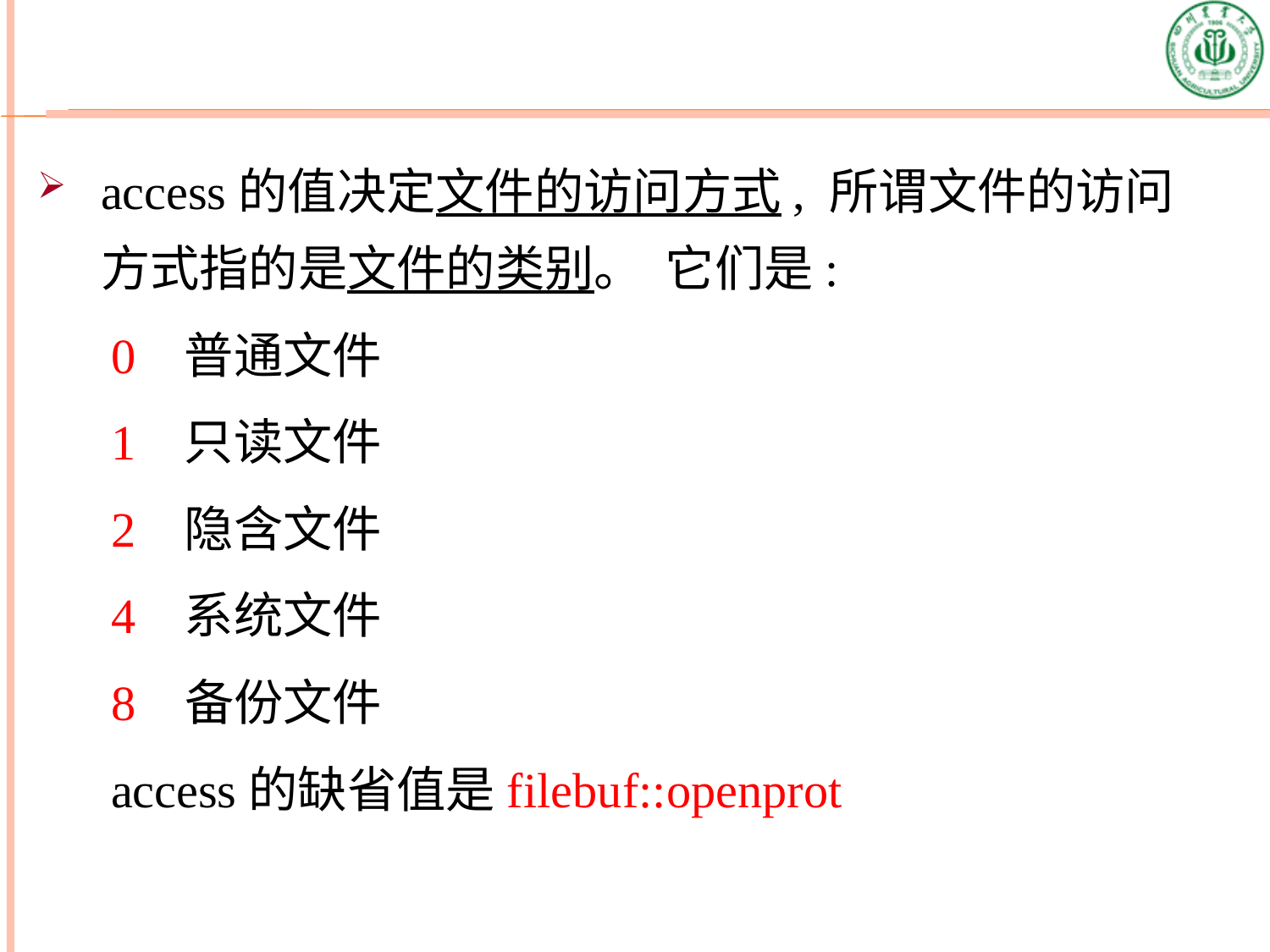

access的值决定文件的访问方式, 所谓文件的访问方式指的是文件的类别。  它们是:
      0   普通文件
      1   只读文件
      2   隐含文件
      4   系统文件
      8   备份文件
      access的缺省值是filebuf::openprot